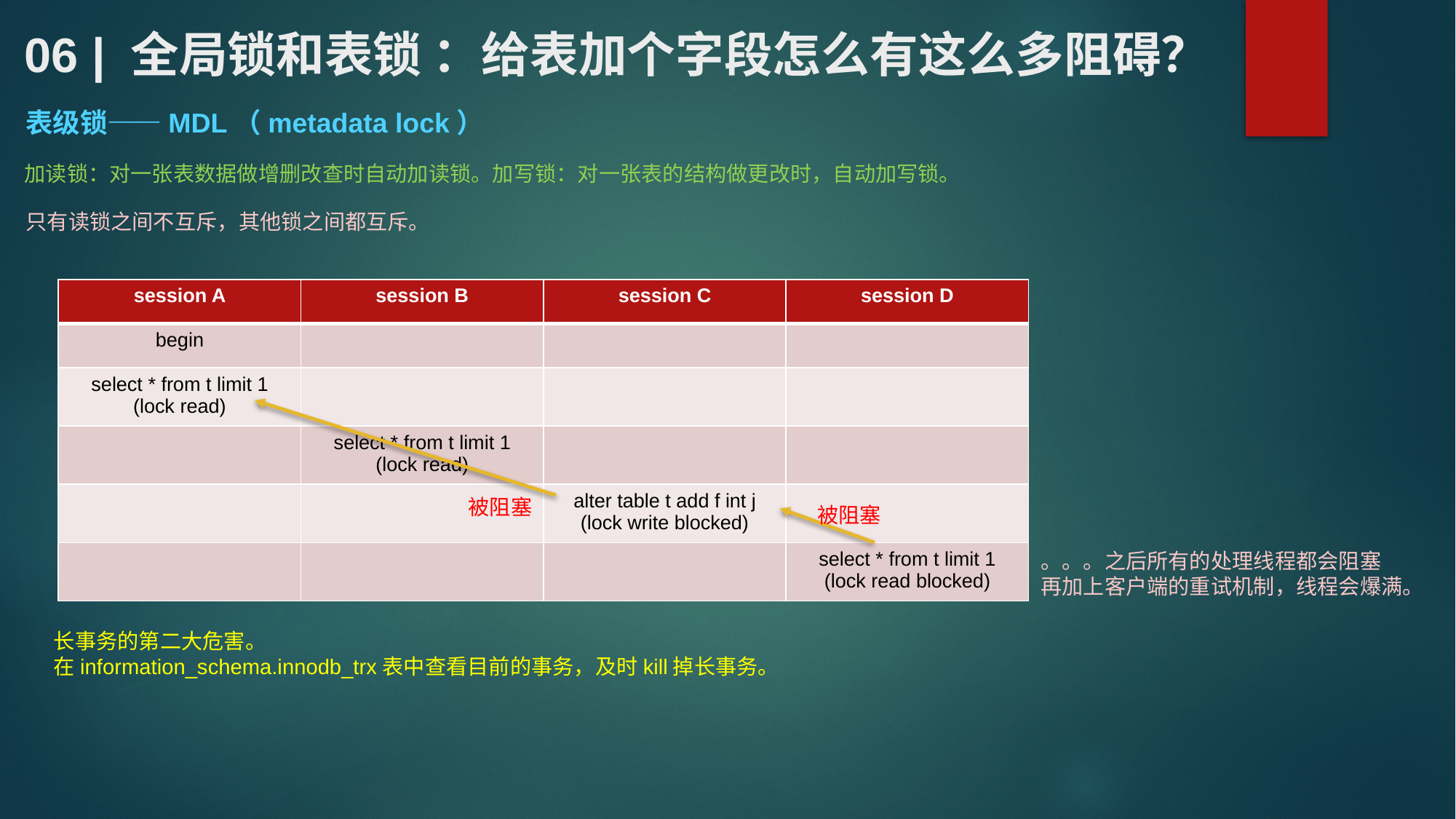

# 06 | 全局锁和表锁 ：给表加个字段怎么有这么多阻碍？
表级锁——MDL（metadata lock）
加读锁：对一张表数据做增删改查时自动加读锁。加写锁：对一张表的结构做更改时，自动加写锁。
只有读锁之间不互斥，其他锁之间都互斥。
| session A | session B | session C | session D |
| --- | --- | --- | --- |
| begin |  |  |  |
| select \* from t limit 1 (lock read) |  |  |  |
|  | select \* from t limit 1 (lock read) |  |  |
|  |  | alter table t add f int j (lock write blocked) |  |
|  |  |  | select \* from t limit 1 (lock read blocked) |
被阻塞
被阻塞
。。。之后所有的处理线程都会阻塞
再加上客户端的重试机制，线程会爆满。
长事务的第二大危害。
在information_schema.innodb_trx表中查看目前的事务，及时kill掉长事务。